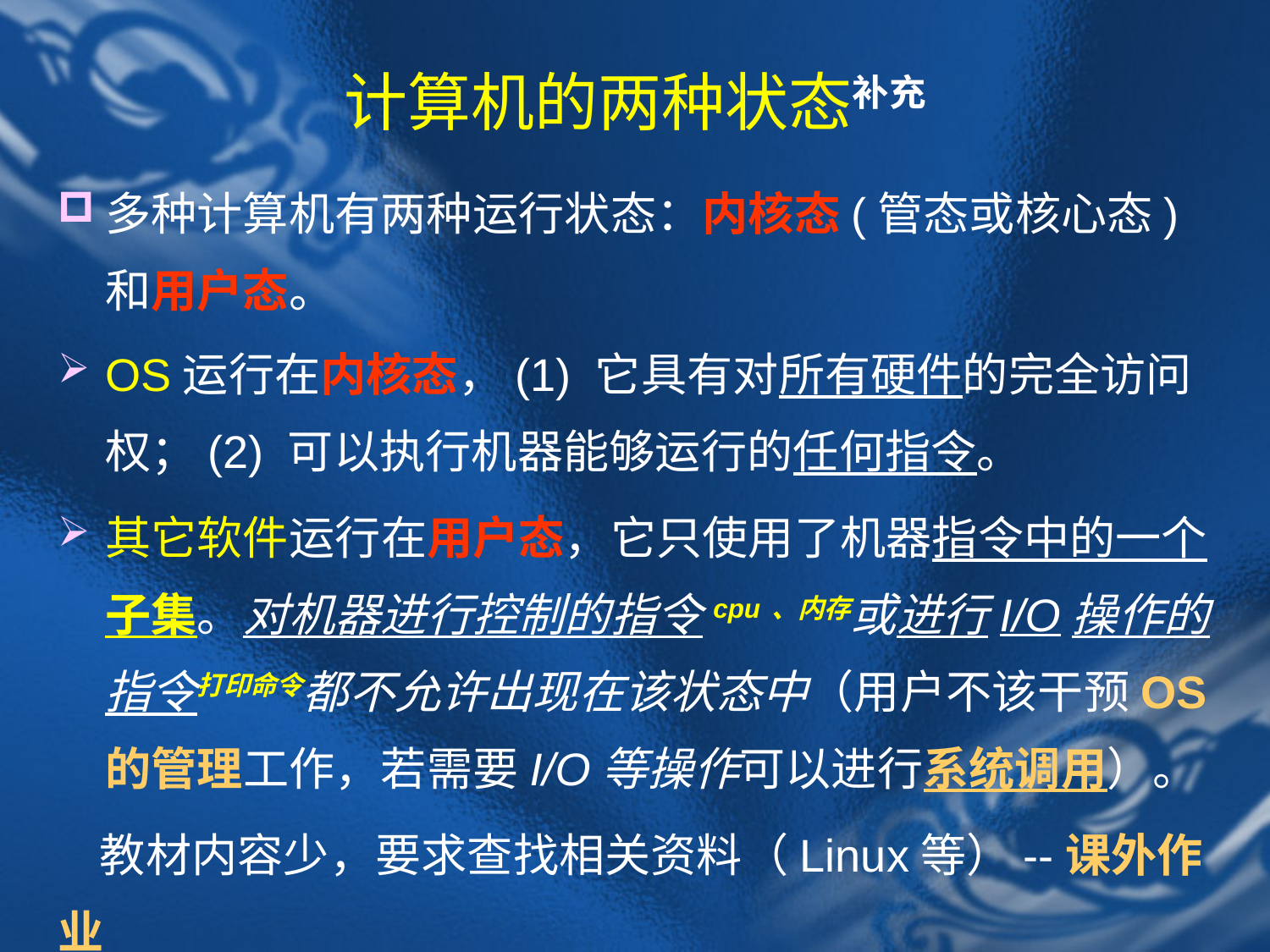

# 计算机的两种状态补充
多种计算机有两种运行状态：内核态(管态或核心态)和用户态。
OS运行在内核态，(1) 它具有对所有硬件的完全访问权；(2) 可以执行机器能够运行的任何指令。
其它软件运行在用户态，它只使用了机器指令中的一个子集。对机器进行控制的指令cpu、内存或进行I/O操作的指令打印命令都不允许出现在该状态中（用户不该干预OS的管理工作，若需要I/O等操作可以进行系统调用）。
   教材内容少，要求查找相关资料（Linux等）--课外作业